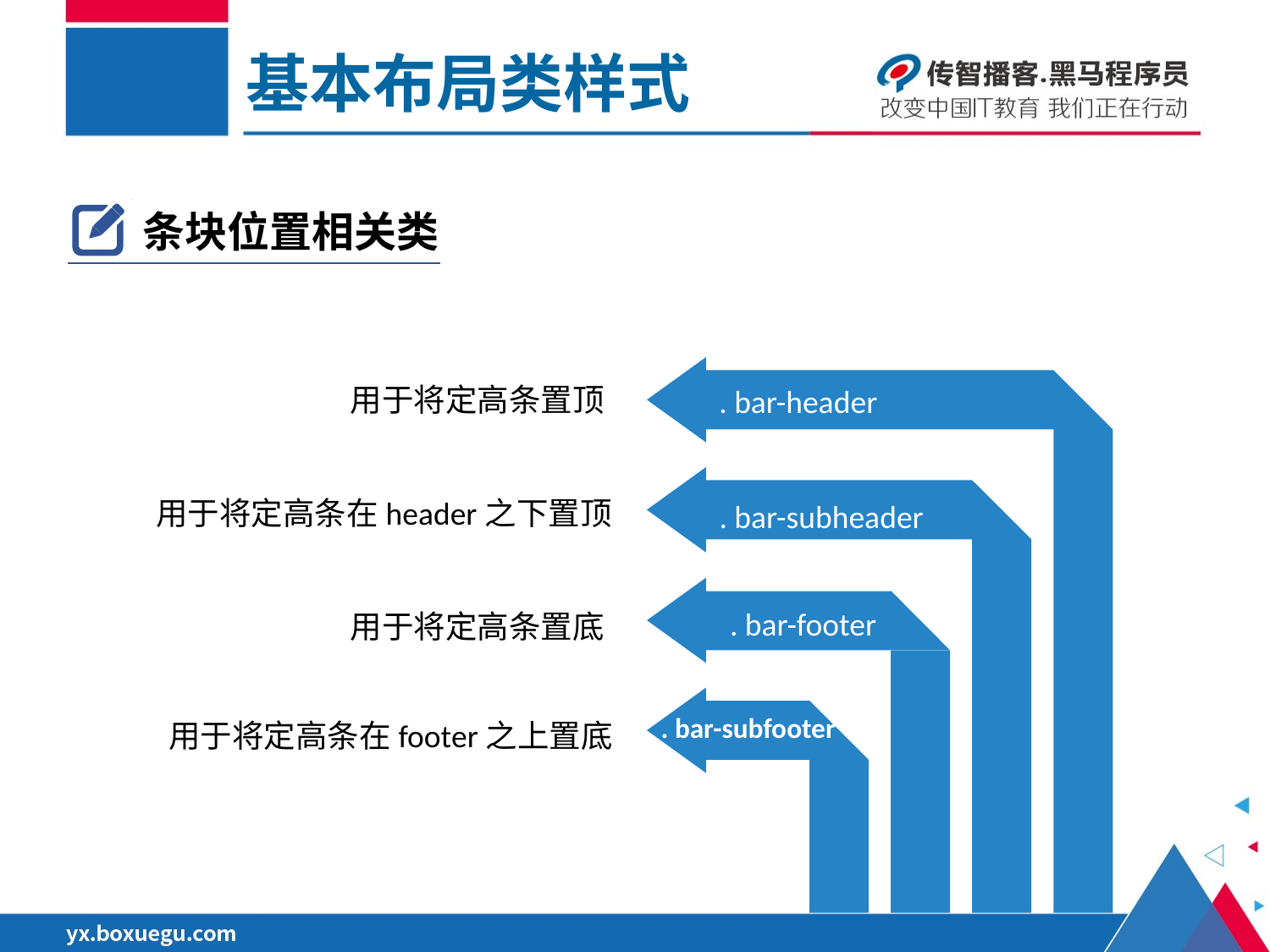

基本布局类样式
条块位置相关类

用于将定高条置顶
. bar-header

用于将定高条在header之下置顶
. bar-subheader

. bar-footer
用于将定高条置底

. bar-subfooter
用于将定高条在footer之上置底